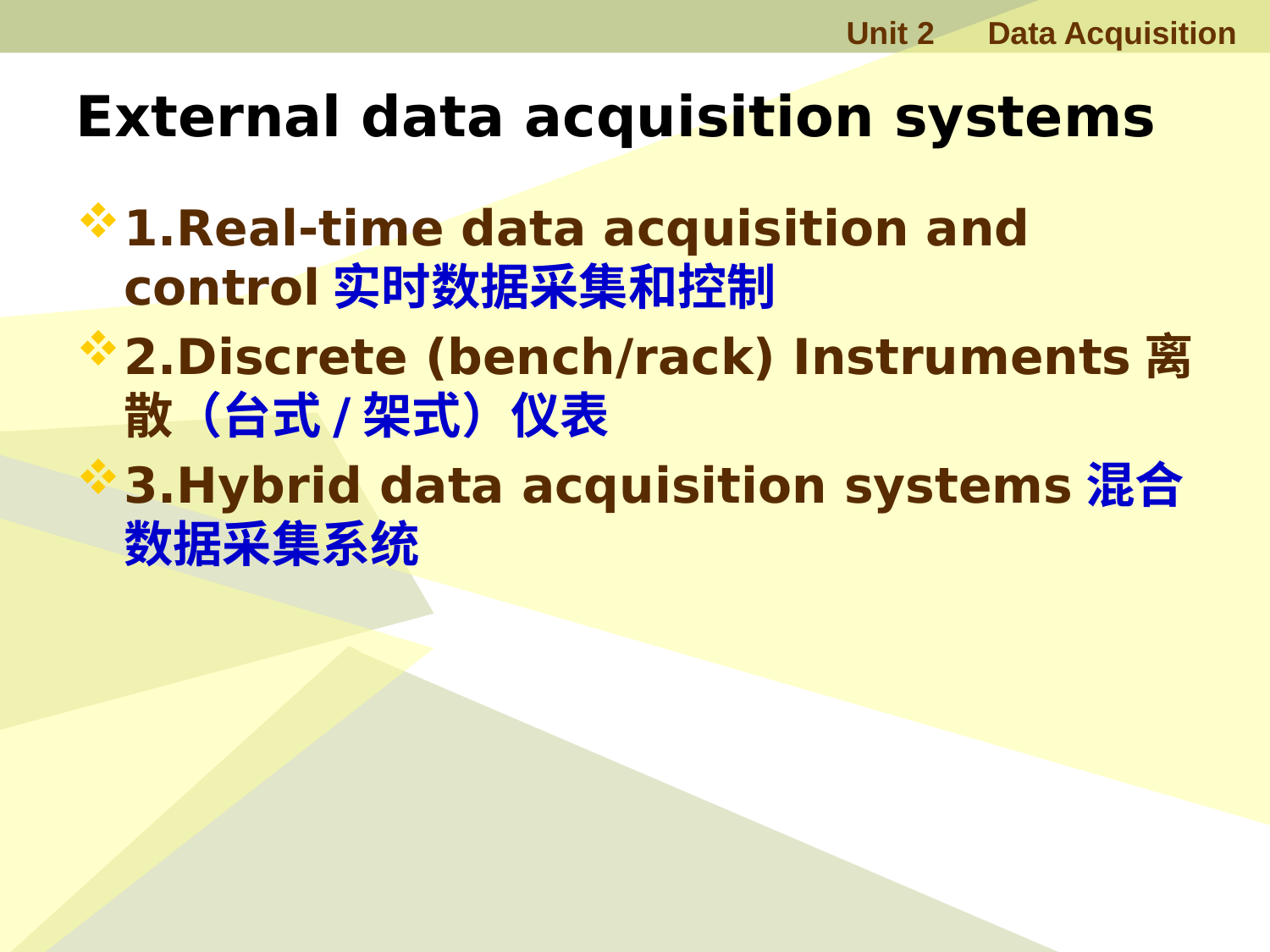

# External data acquisition systems
1.Real-time data acquisition and control实时数据采集和控制
2.Discrete (bench/rack) Instruments离散（台式/架式）仪表
3.Hybrid data acquisition systems混合数据采集系统